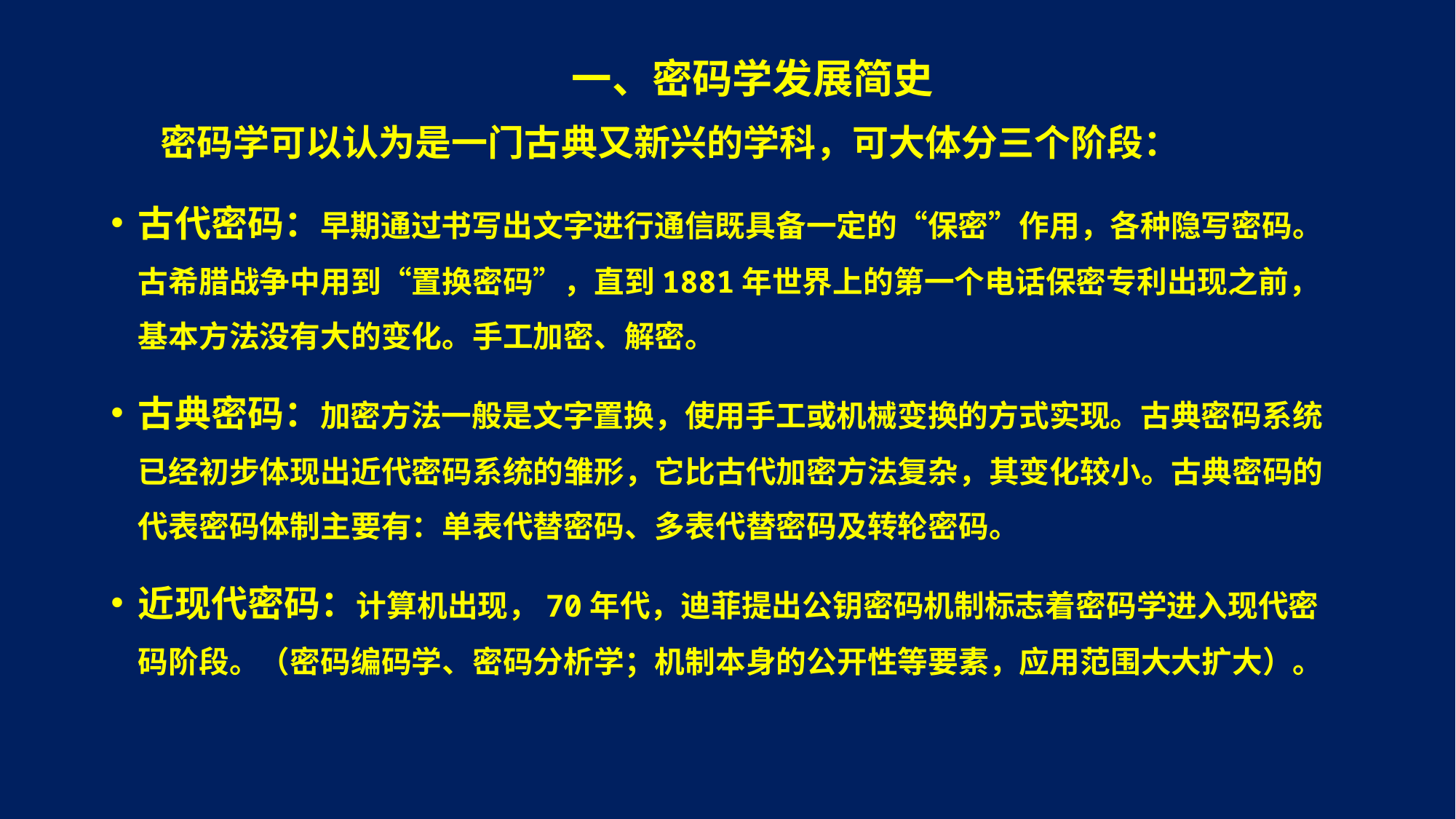

# 一、密码学发展简史
     密码学可以认为是一门古典又新兴的学科，可大体分三个阶段：
古代密码：早期通过书写出文字进行通信既具备一定的“保密”作用，各种隐写密码。古希腊战争中用到“置换密码”，直到1881年世界上的第一个电话保密专利出现之前，基本方法没有大的变化。手工加密、解密。
古典密码：加密方法一般是文字置换，使用手工或机械变换的方式实现。古典密码系统已经初步体现出近代密码系统的雏形，它比古代加密方法复杂，其变化较小。古典密码的代表密码体制主要有：单表代替密码、多表代替密码及转轮密码。
近现代密码：计算机出现，70年代，迪菲提出公钥密码机制标志着密码学进入现代密码阶段。（密码编码学、密码分析学；机制本身的公开性等要素，应用范围大大扩大）。